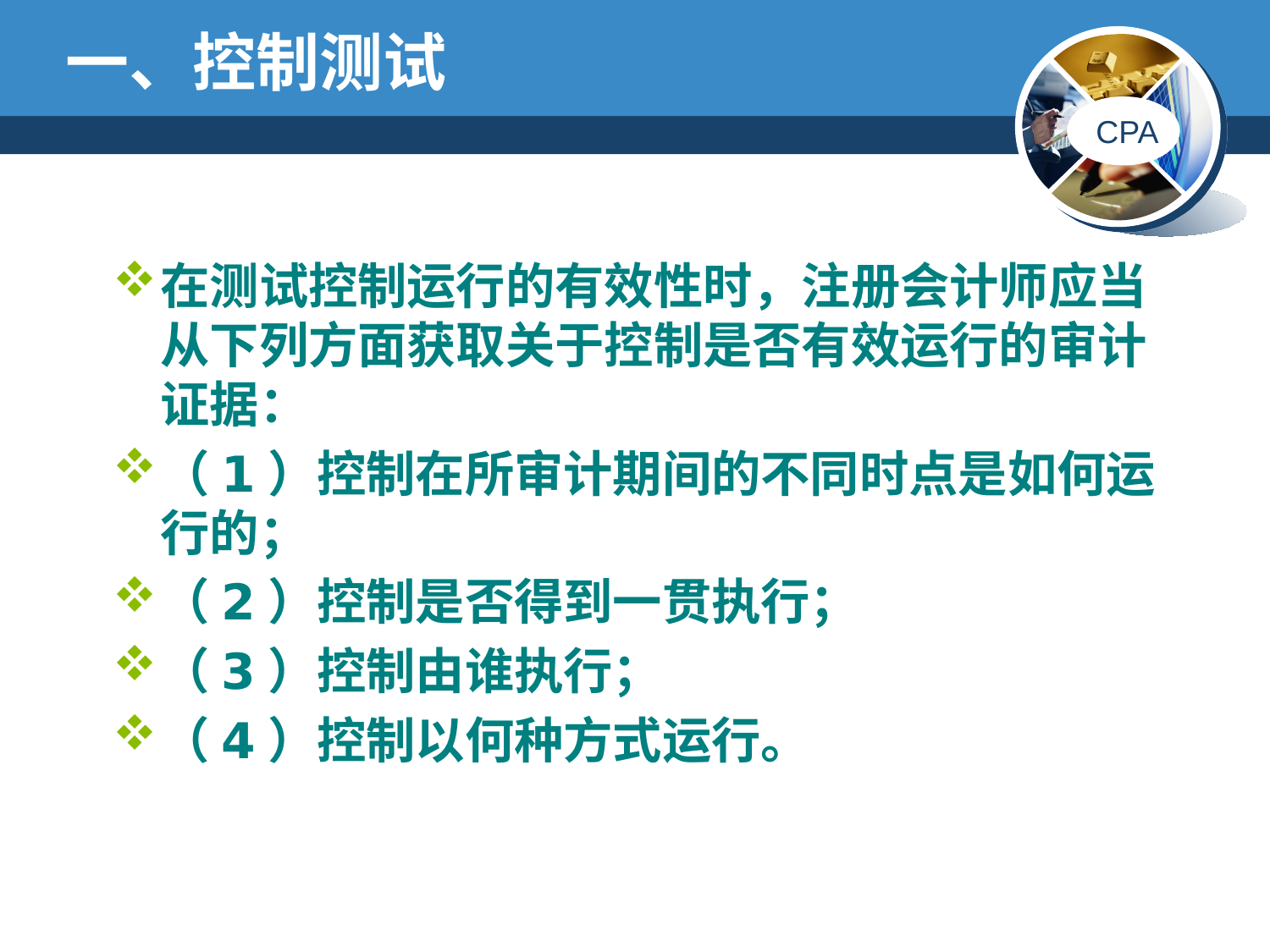

# 一、控制测试
在测试控制运行的有效性时，注册会计师应当从下列方面获取关于控制是否有效运行的审计证据：
（1）控制在所审计期间的不同时点是如何运行的；
（2）控制是否得到一贯执行；
（3）控制由谁执行；
（4）控制以何种方式运行。